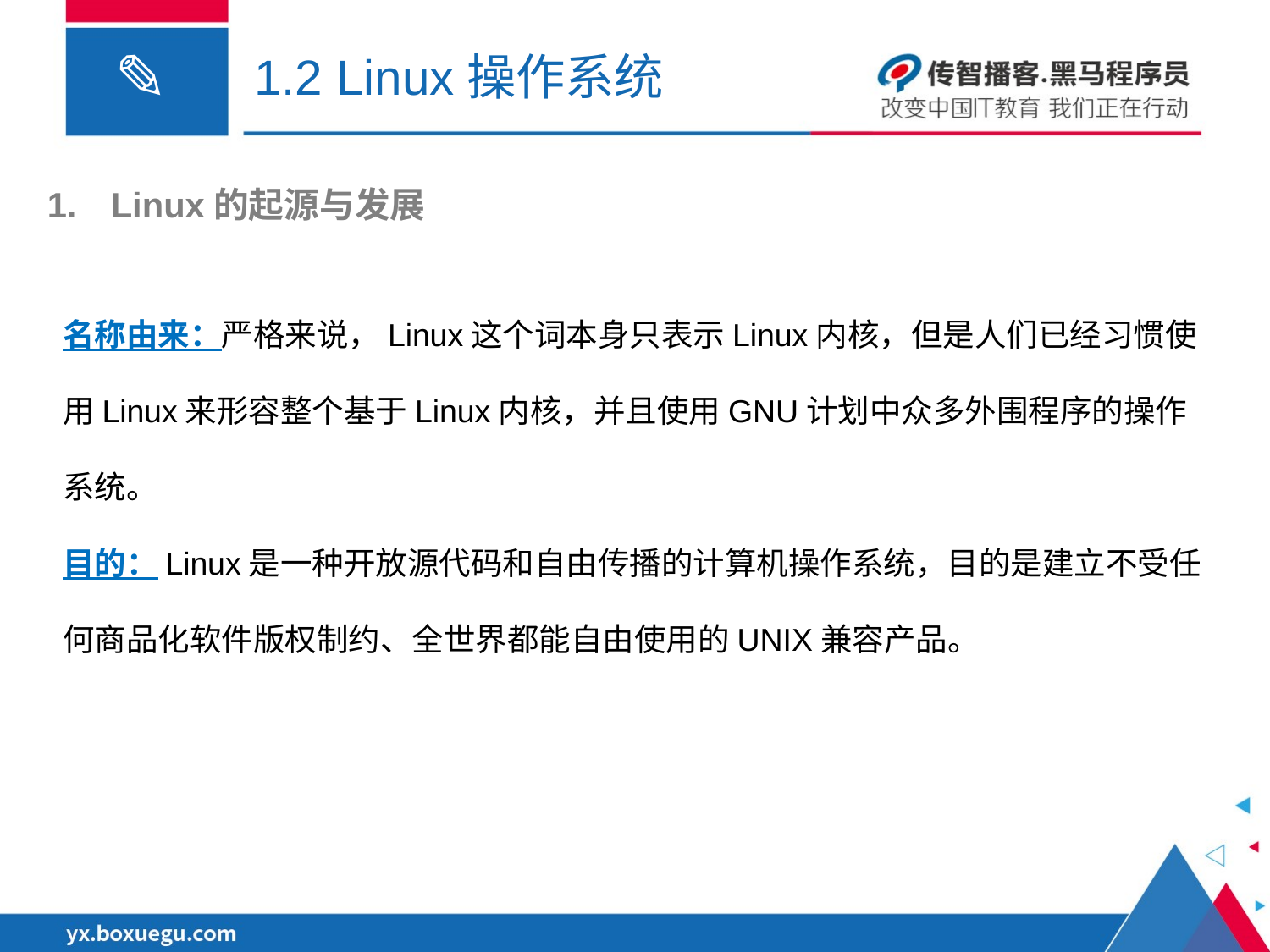

# 1.2 Linux操作系统
Linux的起源与发展
名称由来：严格来说，Linux这个词本身只表示Linux内核，但是人们已经习惯使用Linux来形容整个基于Linux内核，并且使用GNU计划中众多外围程序的操作系统。
目的：Linux是一种开放源代码和自由传播的计算机操作系统，目的是建立不受任何商品化软件版权制约、全世界都能自由使用的UNIX兼容产品。